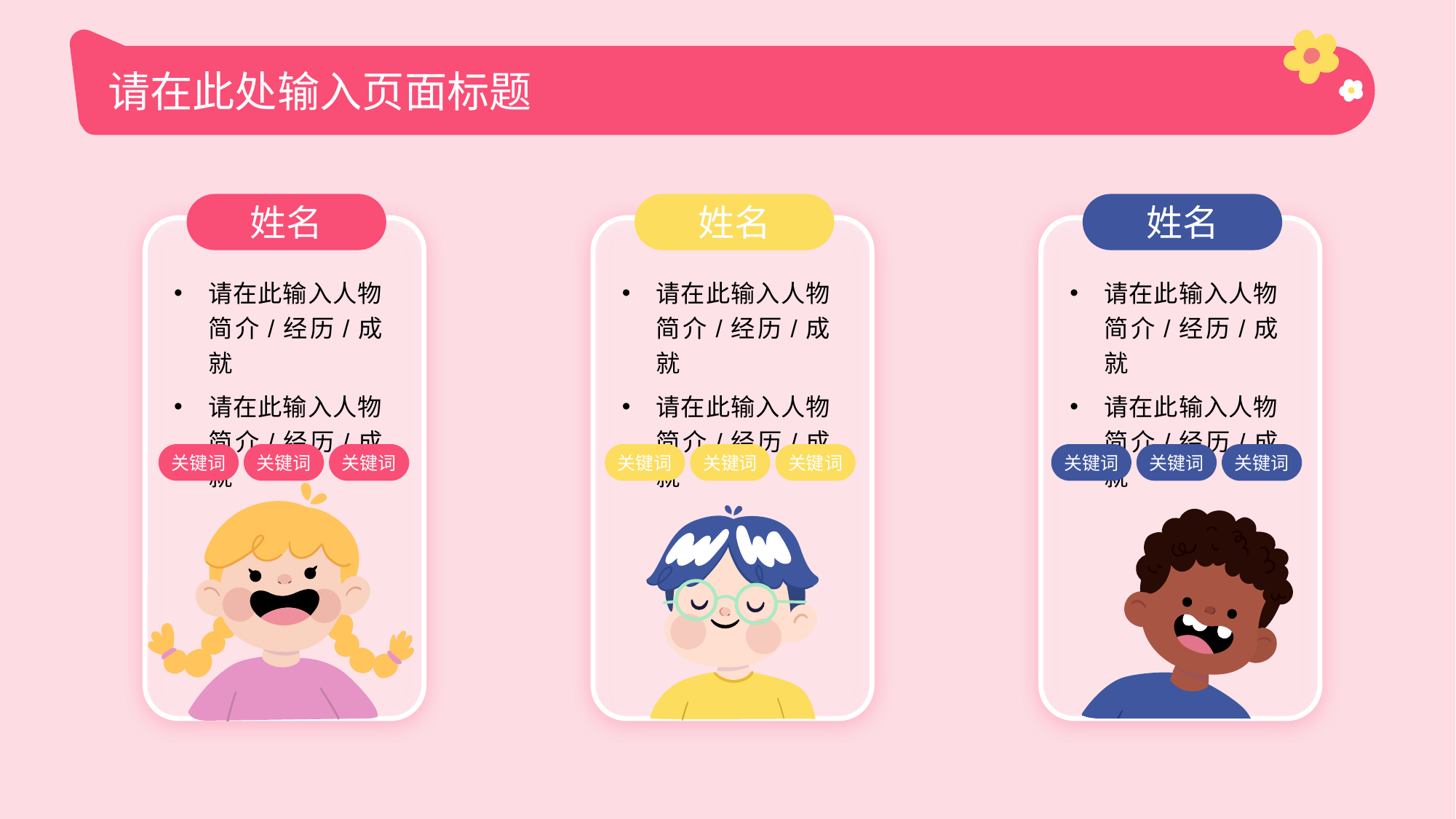

# 请在此处输入页面标题
姓名
姓名
姓名

请在此输入人物简介/经历/成就
请在此输入人物简介/经历/成就
请在此输入人物简介/经历/成就
请在此输入人物简介/经历/成就
请在此输入人物简介/经历/成就
请在此输入人物简介/经历/成就
关键词
关键词
关键词
关键词
关键词
关键词
关键词
关键词
关键词